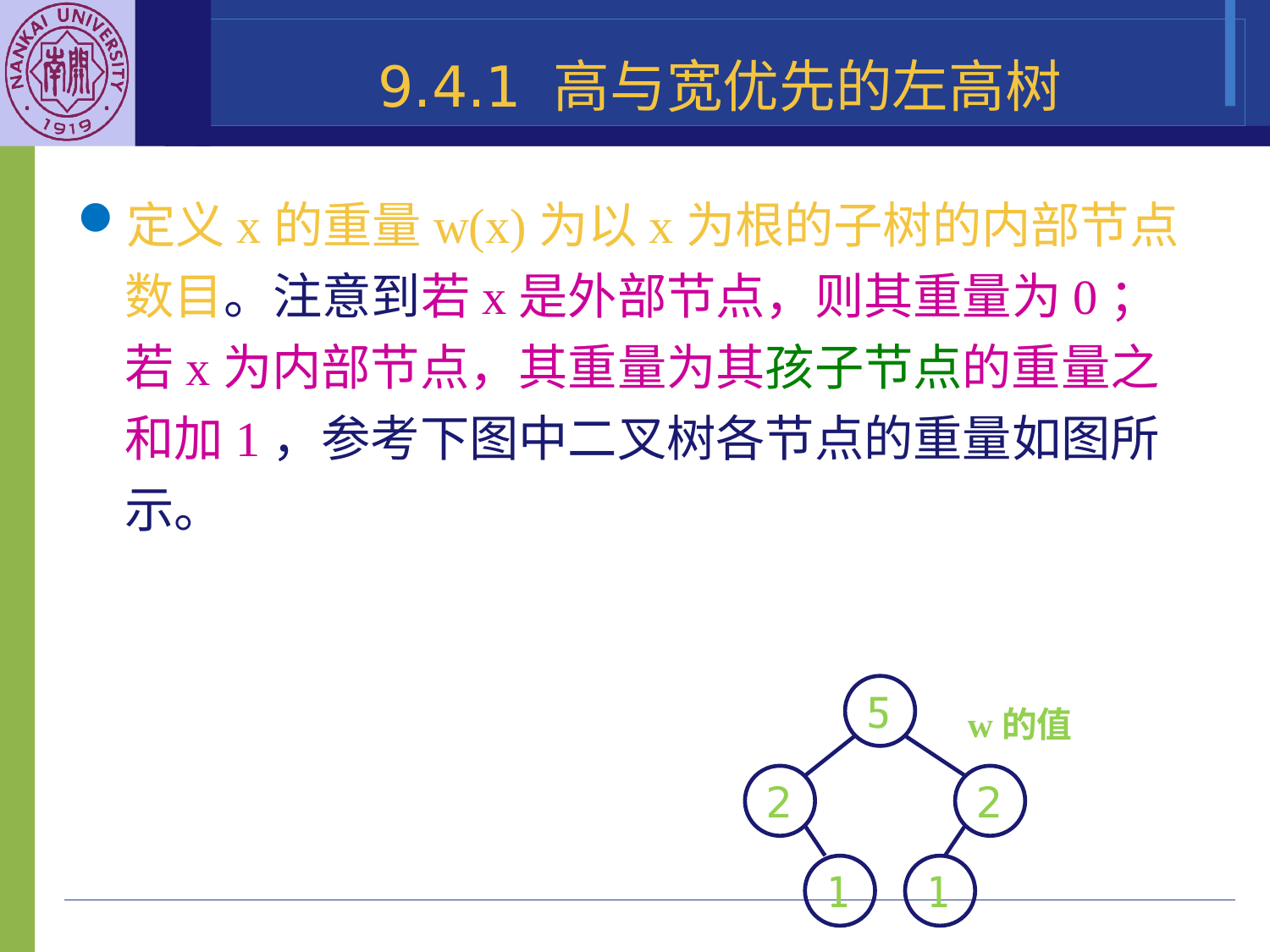

9.4.1 高与宽优先的左高树
定义x的重量w(x)为以x为根的子树的内部节点数目。注意到若x是外部节点，则其重量为0；若x为内部节点，其重量为其孩子节点的重量之和加1，参考下图中二叉树各节点的重量如图所示。
5
w的值

2
2

1
1
26